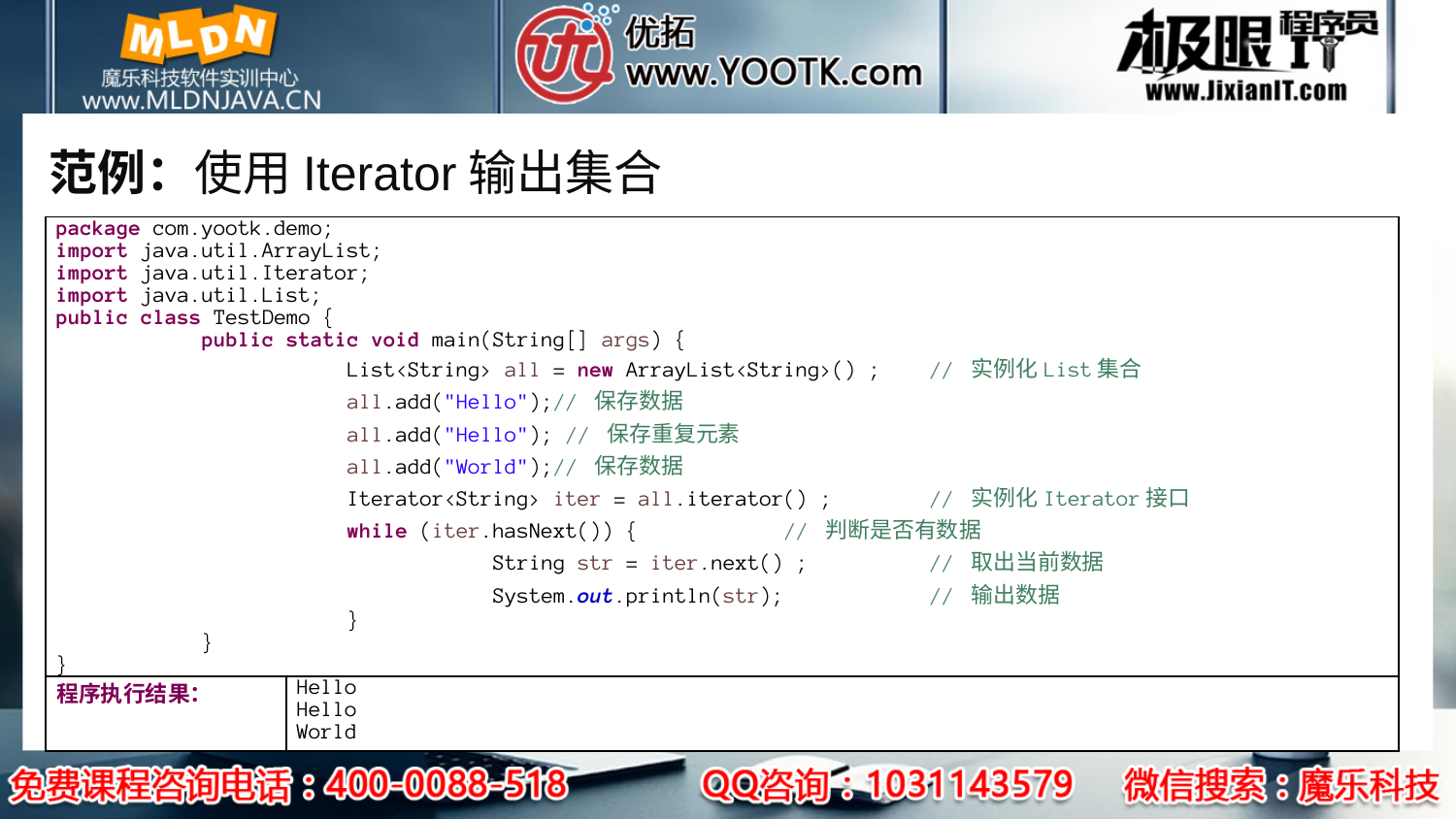

# 范例：使用Iterator输出集合
| package com.yootk.demo; import java.util.ArrayList; import java.util.Iterator; import java.util.List; public class TestDemo { public static void main(String[] args) { List<String> all = new ArrayList<String>() ; // 实例化List集合 all.add("Hello");// 保存数据 all.add("Hello"); // 保存重复元素 all.add("World");// 保存数据 Iterator<String> iter = all.iterator() ; // 实例化Iterator接口 while (iter.hasNext()) { // 判断是否有数据 String str = iter.next() ; // 取出当前数据 System.out.println(str); // 输出数据 } } } |  |
| --- | --- |
| 程序执行结果： | Hello Hello World |